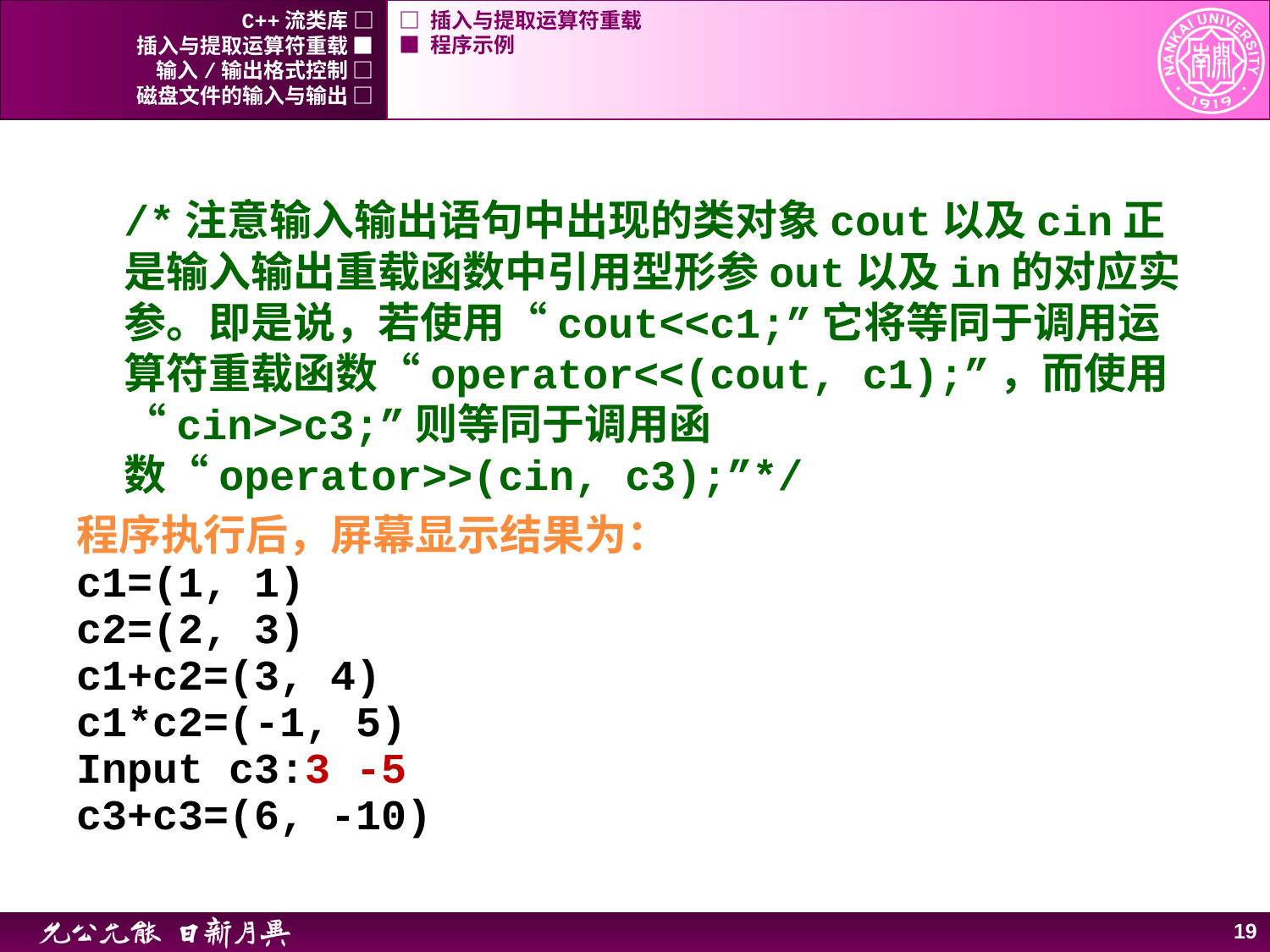

C++流类库 □
□ 插入与提取运算符重载
插入与提取运算符重载 ■
■ 程序示例
输入/输出格式控制 □
磁盘文件的输入与输出 □
	/*注意输入输出语句中出现的类对象cout以及cin正是输入输出重载函数中引用型形参out以及in的对应实参。即是说，若使用“cout<<c1;”它将等同于调用运算符重载函数“operator<<(cout, c1);”，而使用“cin>>c3;”则等同于调用函数“operator>>(cin, c3);”*/
程序执行后，屏幕显示结果为：
c1=(1, 1)
c2=(2, 3)
c1+c2=(3, 4)
c1*c2=(-1, 5)
Input c3:3 -5
c3+c3=(6, -10)
19